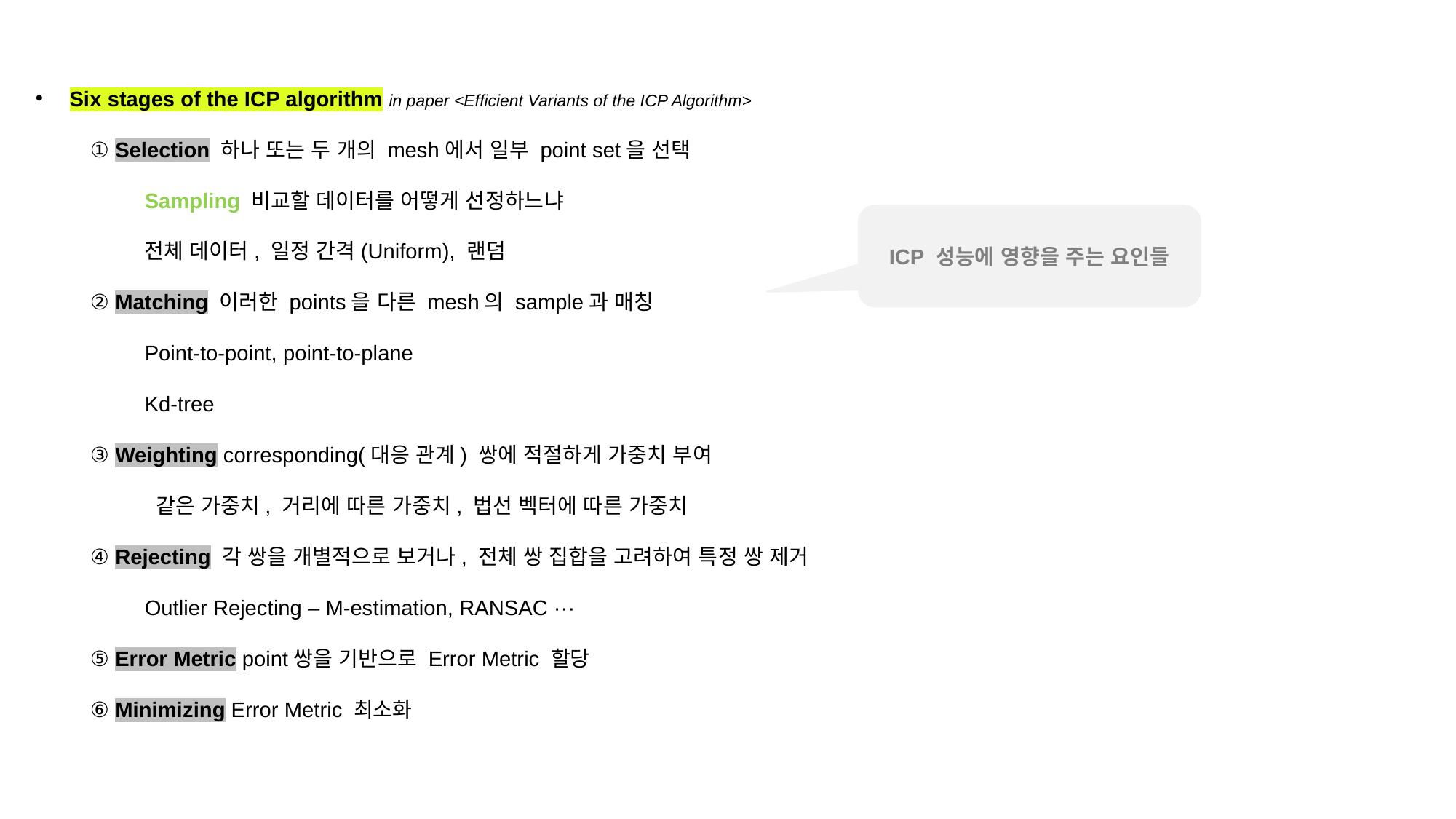

Six stages of the ICP algorithm in paper <Efficient Variants of the ICP Algorithm>
① Selection 하나 또는 두 개의 mesh에서 일부 point set을 선택
Sampling 비교할 데이터를 어떻게 선정하느냐
전체 데이터, 일정 간격(Uniform), 랜덤
② Matching 이러한 points을 다른 mesh의 sample과 매칭
Point-to-point, point-to-plane
Kd-tree
③ Weighting corresponding(대응 관계) 쌍에 적절하게 가중치 부여
 같은 가중치, 거리에 따른 가중치, 법선 벡터에 따른 가중치
④ Rejecting 각 쌍을 개별적으로 보거나, 전체 쌍 집합을 고려하여 특정 쌍 제거
Outlier Rejecting – M-estimation, RANSAC ···
⑤ Error Metric point쌍을 기반으로 Error Metric 할당
⑥ Minimizing Error Metric 최소화
ICP 성능에 영향을 주는 요인들